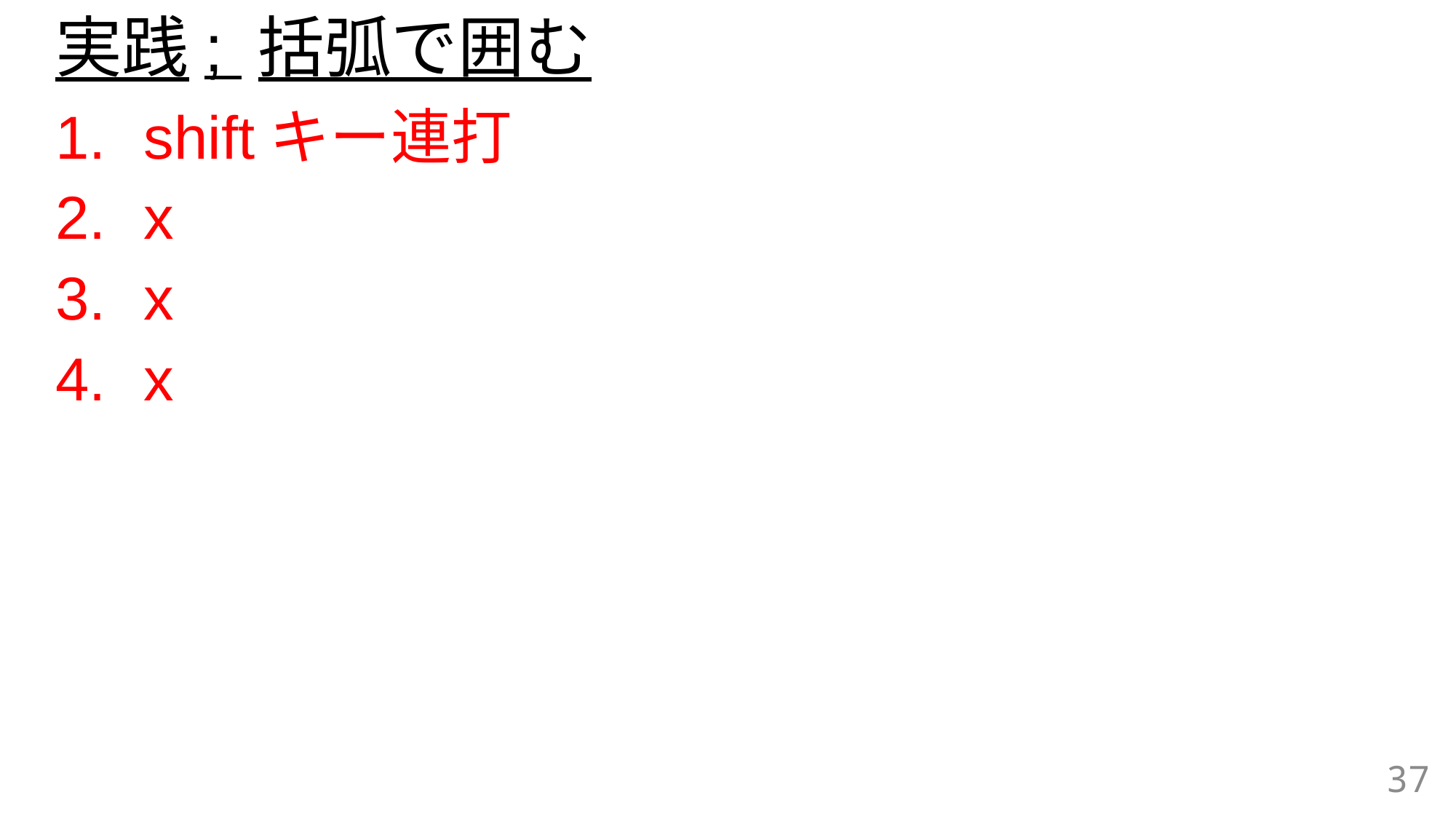

# 実践; 括弧で囲む
shiftキー連打
x
x
x
37